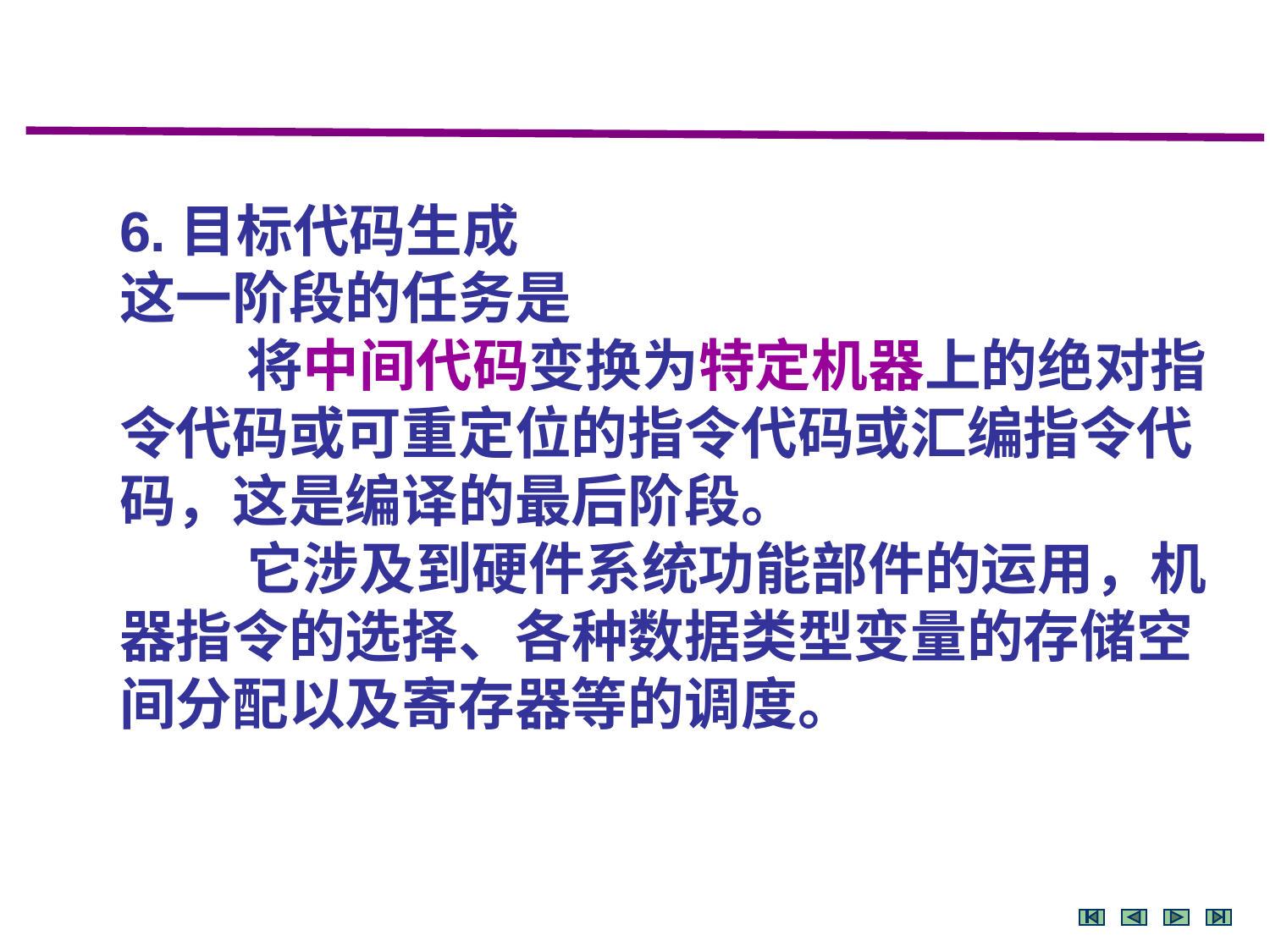

6.目标代码生成
这一阶段的任务是
	将中间代码变换为特定机器上的绝对指令代码或可重定位的指令代码或汇编指令代码，这是编译的最后阶段。
	它涉及到硬件系统功能部件的运用，机器指令的选择、各种数据类型变量的存储空间分配以及寄存器等的调度。